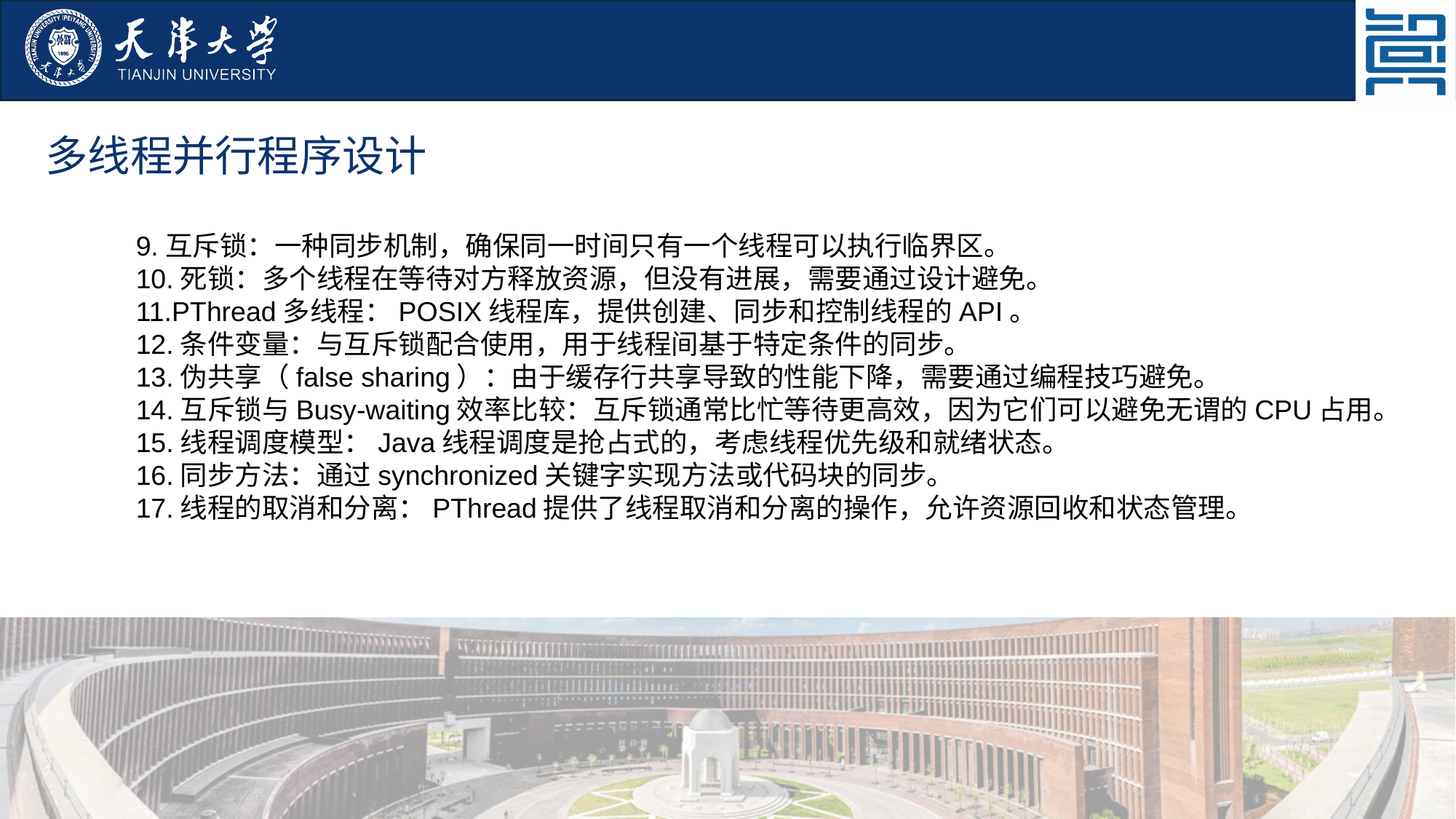

多线程并行程序设计
9.互斥锁：一种同步机制，确保同一时间只有一个线程可以执行临界区。
10.死锁：多个线程在等待对方释放资源，但没有进展，需要通过设计避免。
11.PThread多线程：POSIX线程库，提供创建、同步和控制线程的API。
12.条件变量：与互斥锁配合使用，用于线程间基于特定条件的同步。
13.伪共享（false sharing）：由于缓存行共享导致的性能下降，需要通过编程技巧避免。
14.互斥锁与Busy-waiting效率比较：互斥锁通常比忙等待更高效，因为它们可以避免无谓的CPU占用。
15.线程调度模型：Java线程调度是抢占式的，考虑线程优先级和就绪状态。
16.同步方法：通过synchronized关键字实现方法或代码块的同步。
17.线程的取消和分离：PThread提供了线程取消和分离的操作，允许资源回收和状态管理。